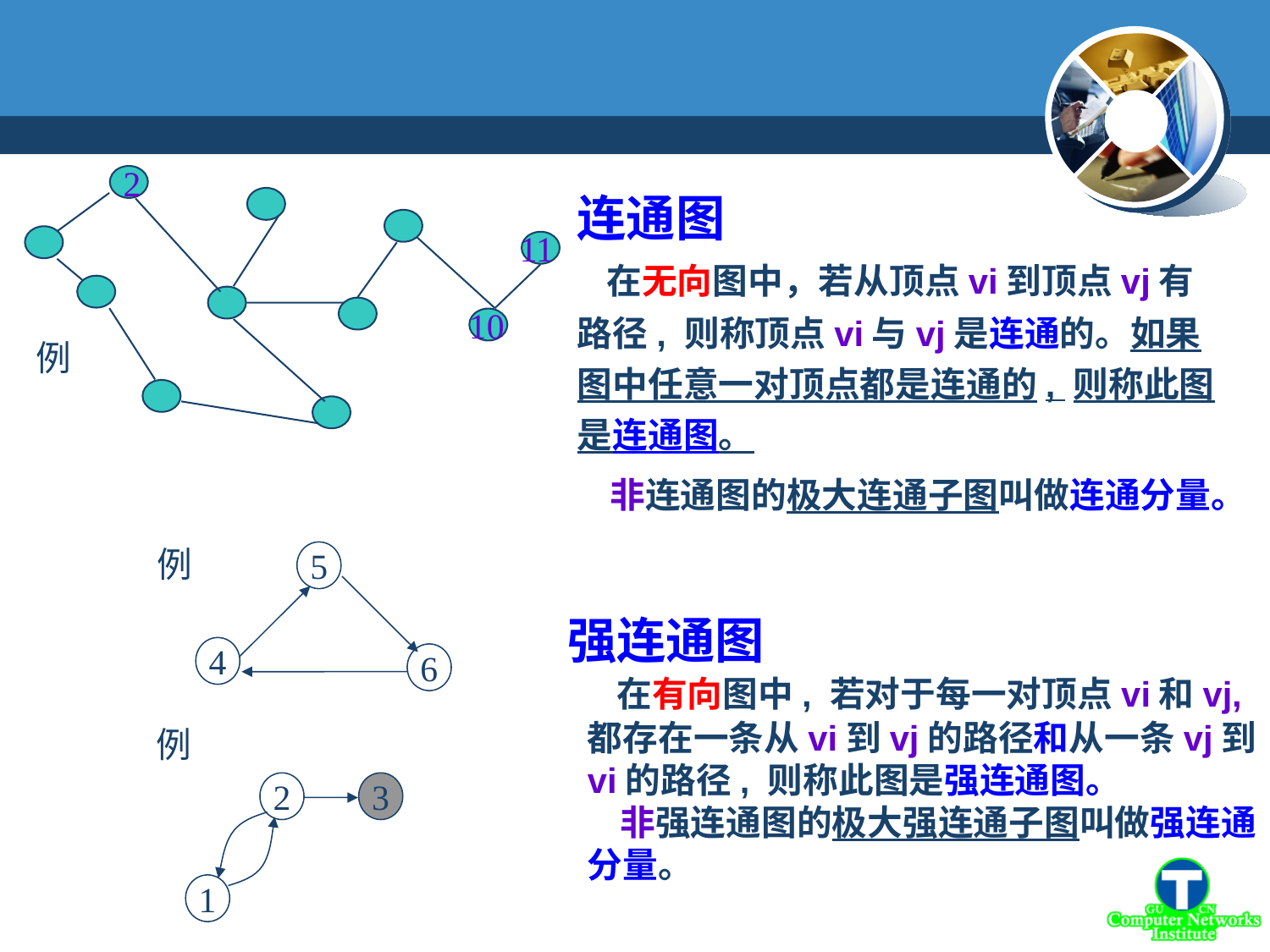

2

3

8

1

4

5
9

6

7

11
10
例
连通图
  在无向图中，若从顶点vi到顶点vj有路径, 则称顶点vi与vj是连通的。如果图中任意一对顶点都是连通的, 则称此图是连通图。
   非连通图的极大连通子图叫做连通分量。
例
5

4
6

强连通图
  在有向图中, 若对于每一对顶点vi和vj, 都存在一条从vi到vj的路径和从一条vj到vi的路径, 则称此图是强连通图。
   非强连通图的极大强连通子图叫做强连通分量。
例
2
3

1
11